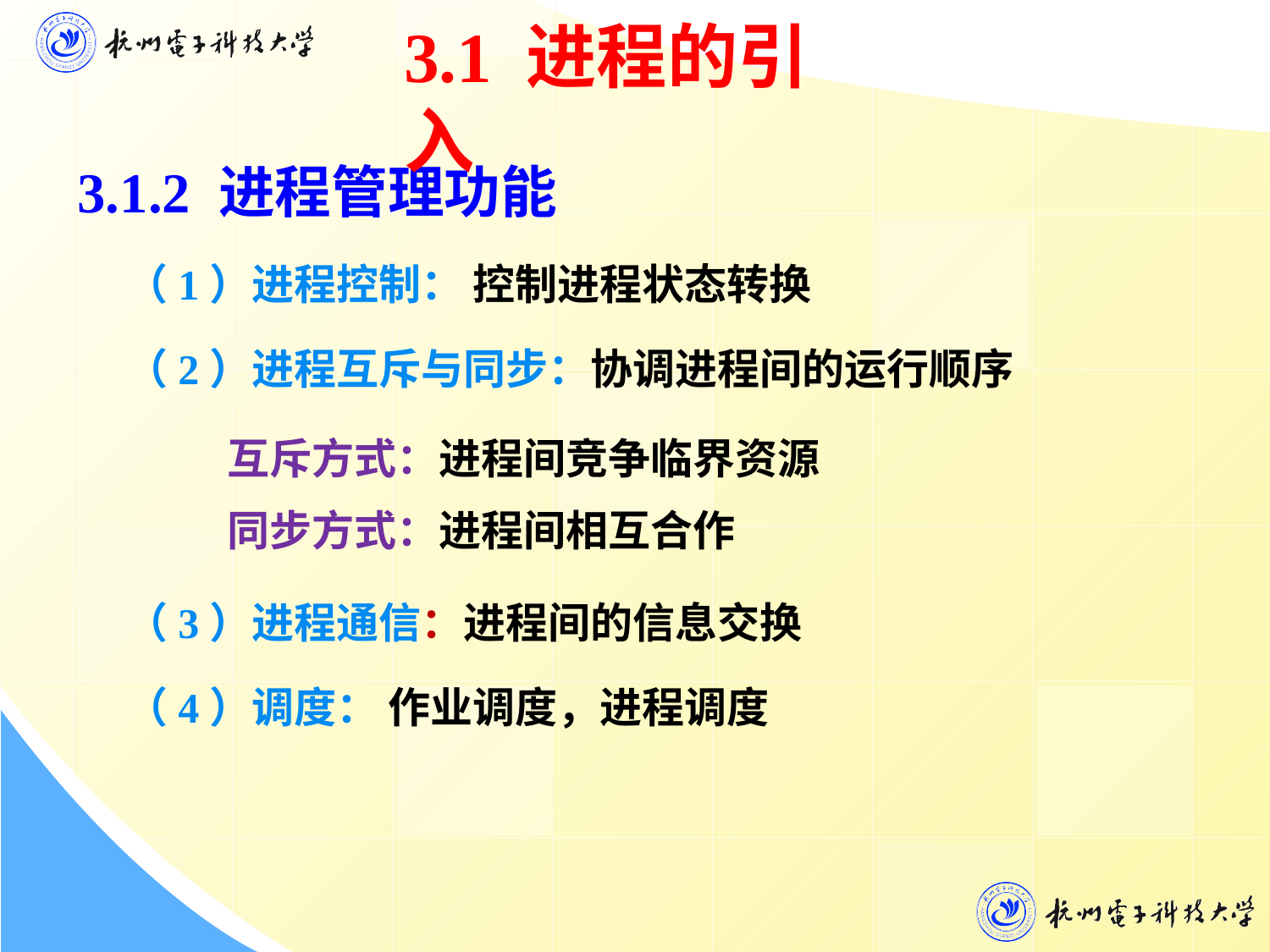

3.1 进程的引入
3.1.2 进程管理功能
    （1）进程控制： 控制进程状态转换
    （2）进程互斥与同步：协调进程间的运行顺序

    （3）进程通信：进程间的信息交换
    （4）调度： 作业调度，进程调度
互斥方式：进程间竞争临界资源
同步方式：进程间相互合作